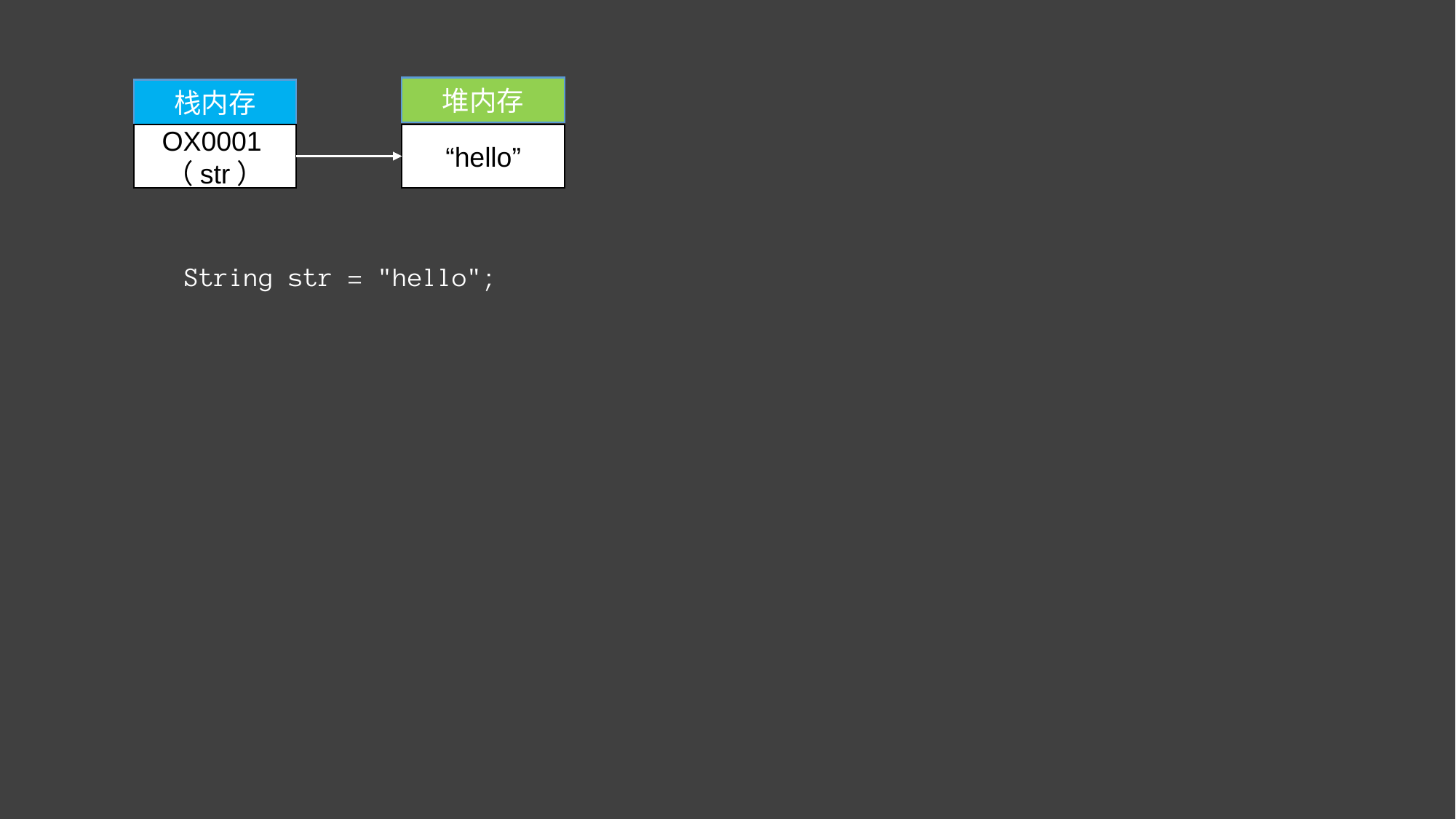

堆内存
栈内存
OX0001（str）
“hello”
String str = "hello";